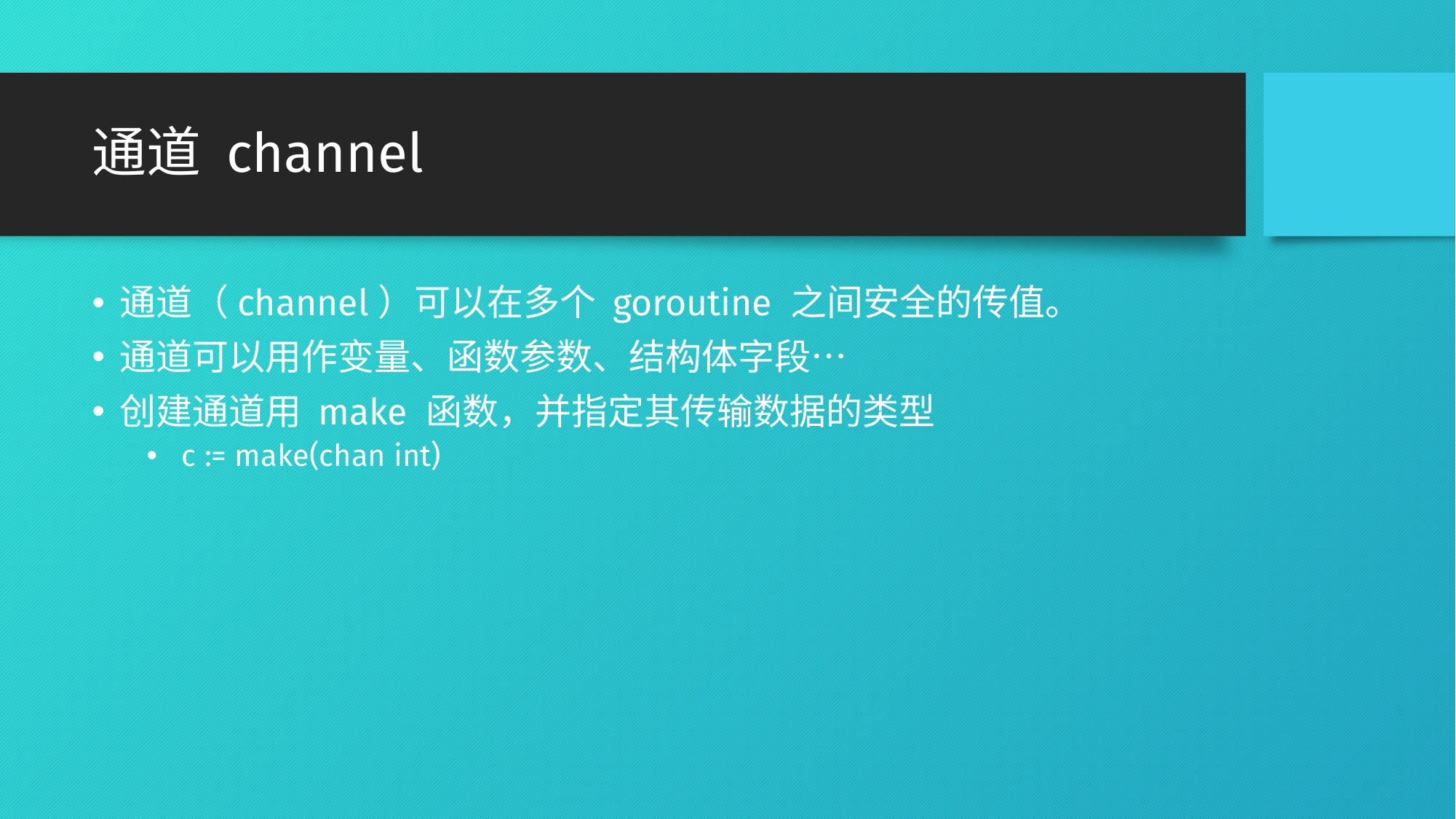

# 通道 channel
通道（channel）可以在多个 goroutine 之间安全的传值。
通道可以用作变量、函数参数、结构体字段…
创建通道用 make 函数，并指定其传输数据的类型
 c := make(chan int)